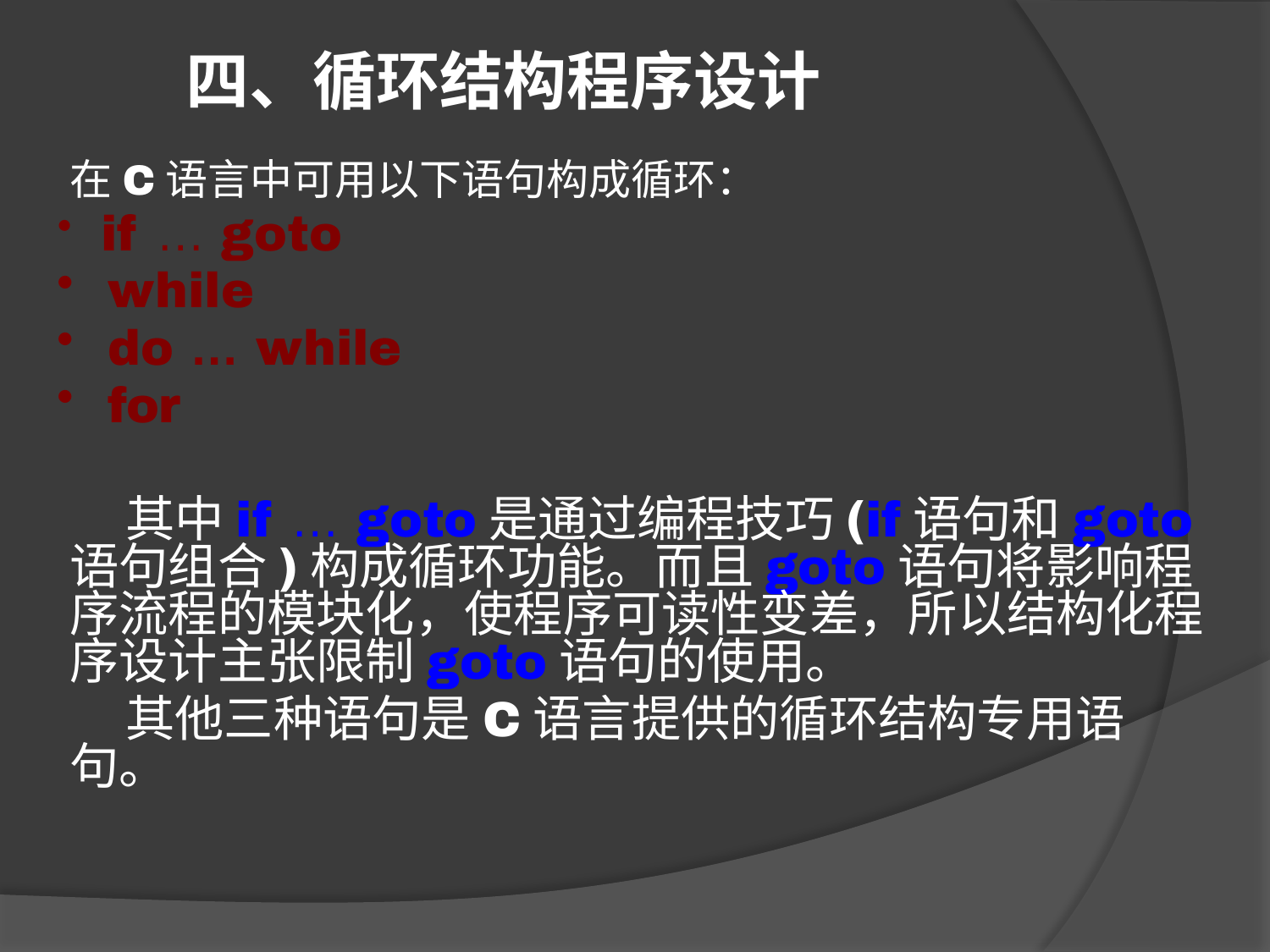

四、循环结构程序设计
在C语言中可用以下语句构成循环：
  if … goto
  while
  do … while
  for

    其中if … goto是通过编程技巧(if语句和goto语句组合)构成循环功能。而且goto语句将影响程序流程的模块化，使程序可读性变差，所以结构化程序设计主张限制goto语句的使用。
    其他三种语句是C语言提供的循环结构专用语句。